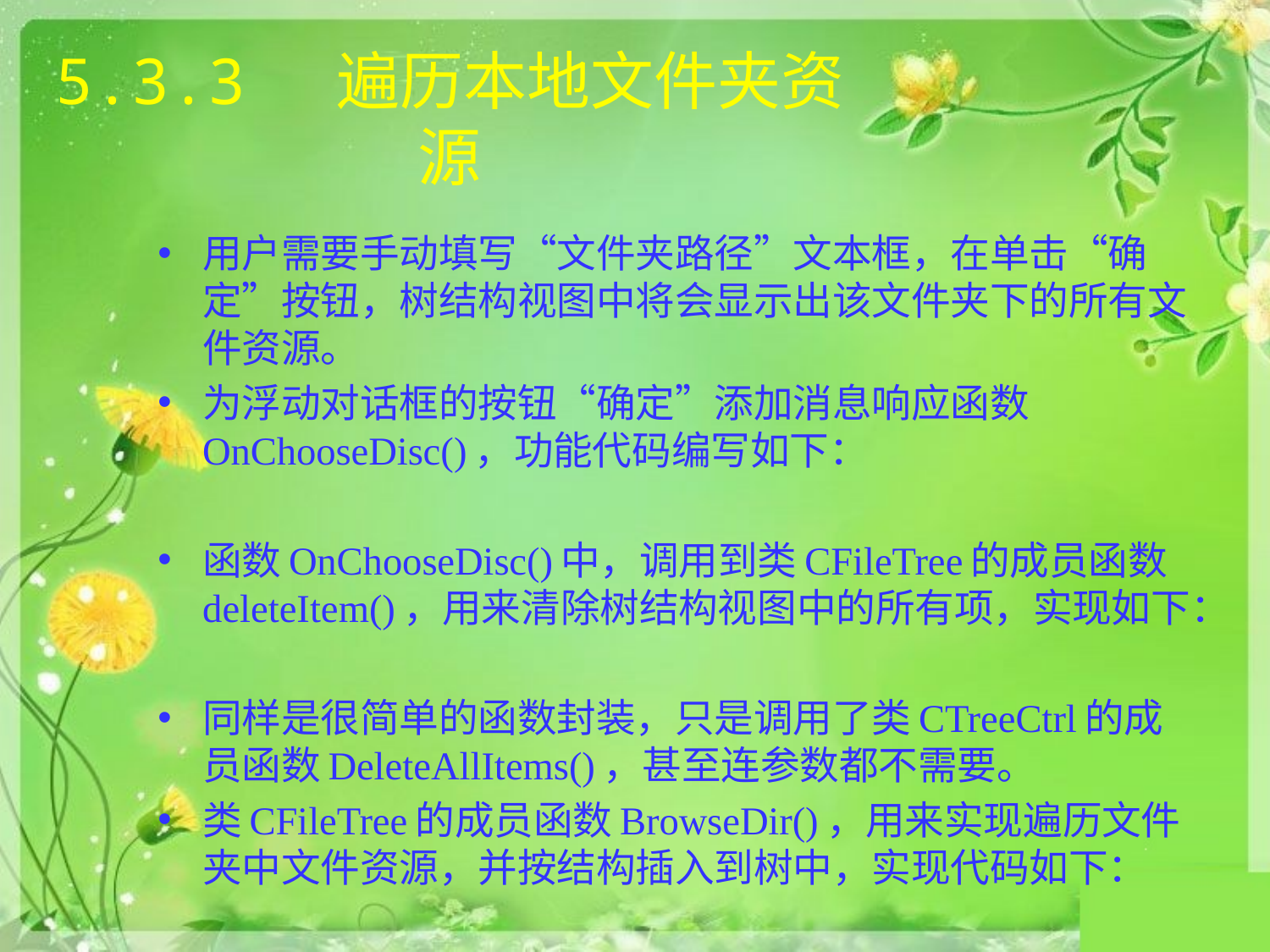

# 5.3.3  遍历本地文件夹资源
用户需要手动填写“文件夹路径”文本框，在单击“确定”按钮，树结构视图中将会显示出该文件夹下的所有文件资源。
为浮动对话框的按钮“确定”添加消息响应函数OnChooseDisc()，功能代码编写如下：

函数OnChooseDisc()中，调用到类CFileTree的成员函数deleteItem()，用来清除树结构视图中的所有项，实现如下：

同样是很简单的函数封装，只是调用了类CTreeCtrl的成员函数DeleteAllItems()，甚至连参数都不需要。
类CFileTree的成员函数BrowseDir()，用来实现遍历文件夹中文件资源，并按结构插入到树中，实现代码如下：